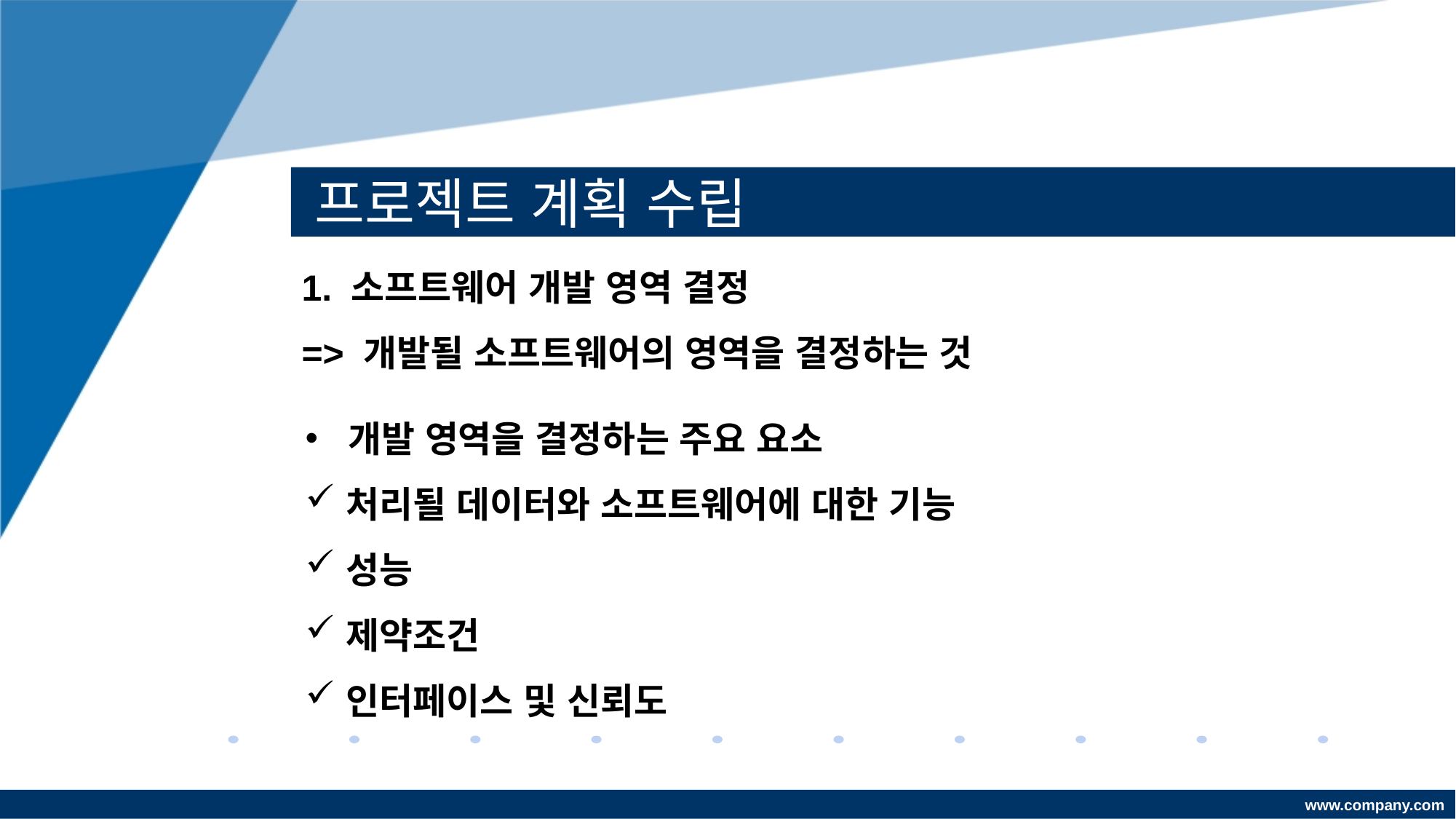

# 프로젝트 계획 수립
1. 소프트웨어 개발 영역 결정
=> 개발될 소프트웨어의 영역을 결정하는 것
 개발 영역을 결정하는 주요 요소
처리될 데이터와 소프트웨어에 대한 기능
성능
제약조건
인터페이스 및 신뢰도